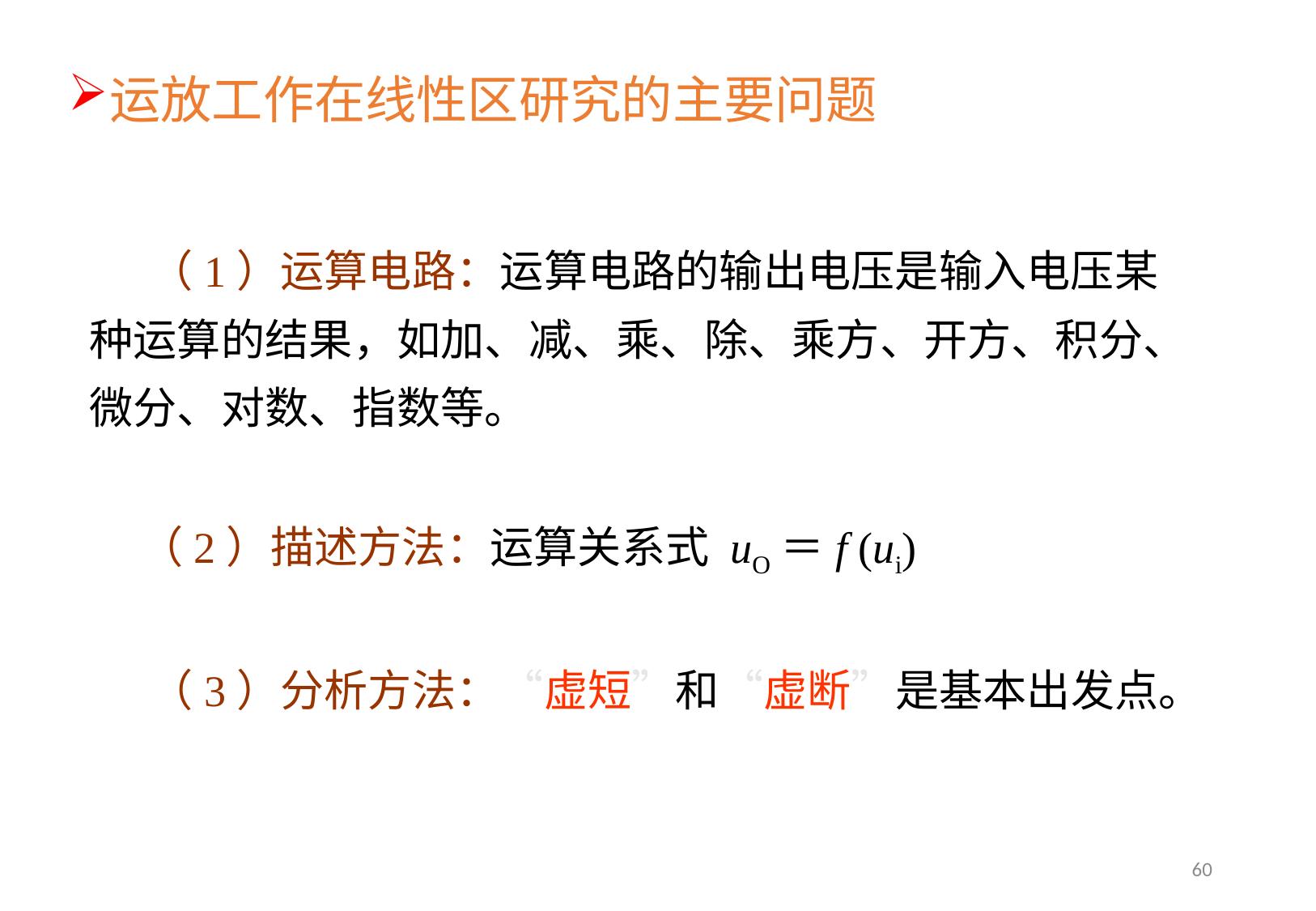

运放工作在线性区研究的主要问题
     （1）运算电路：运算电路的输出电压是输入电压某种运算的结果，如加、减、乘、除、乘方、开方、积分、微分、对数、指数等。

    （2）描述方法：运算关系式 uO＝f (ui)

     （3）分析方法：“虚短”和“虚断”是基本出发点。
60